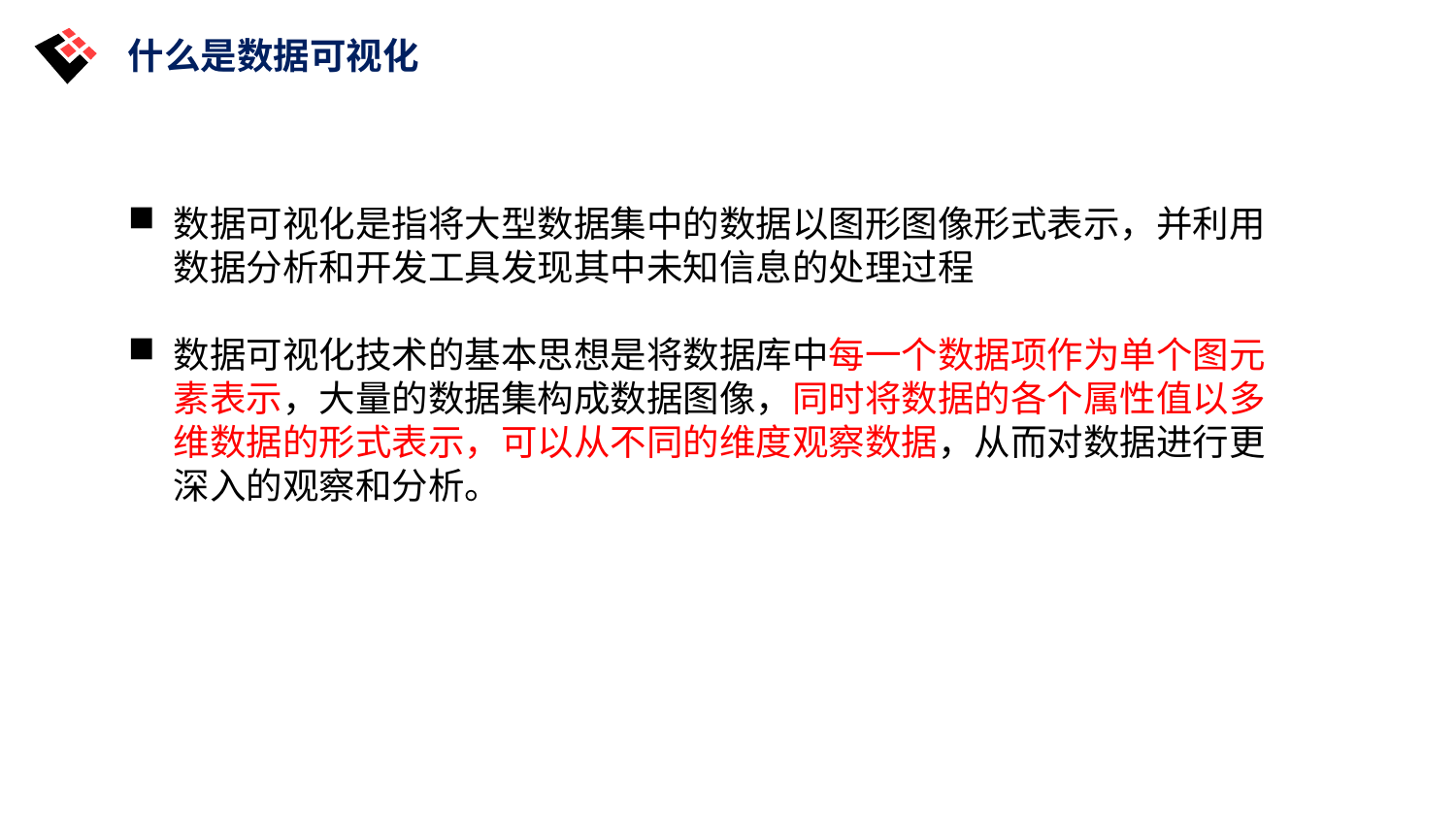

什么是数据可视化

数据可视化是指将大型数据集中的数据以图形图像形式表示，并利用数据分析和开发工具发现其中未知信息的处理过程

数据可视化技术的基本思想是将数据库中每一个数据项作为单个图元素表示，大量的数据集构成数据图像，同时将数据的各个属性值以多维数据的形式表示，可以从不同的维度观察数据，从而对数据进行更深入的观察和分析。